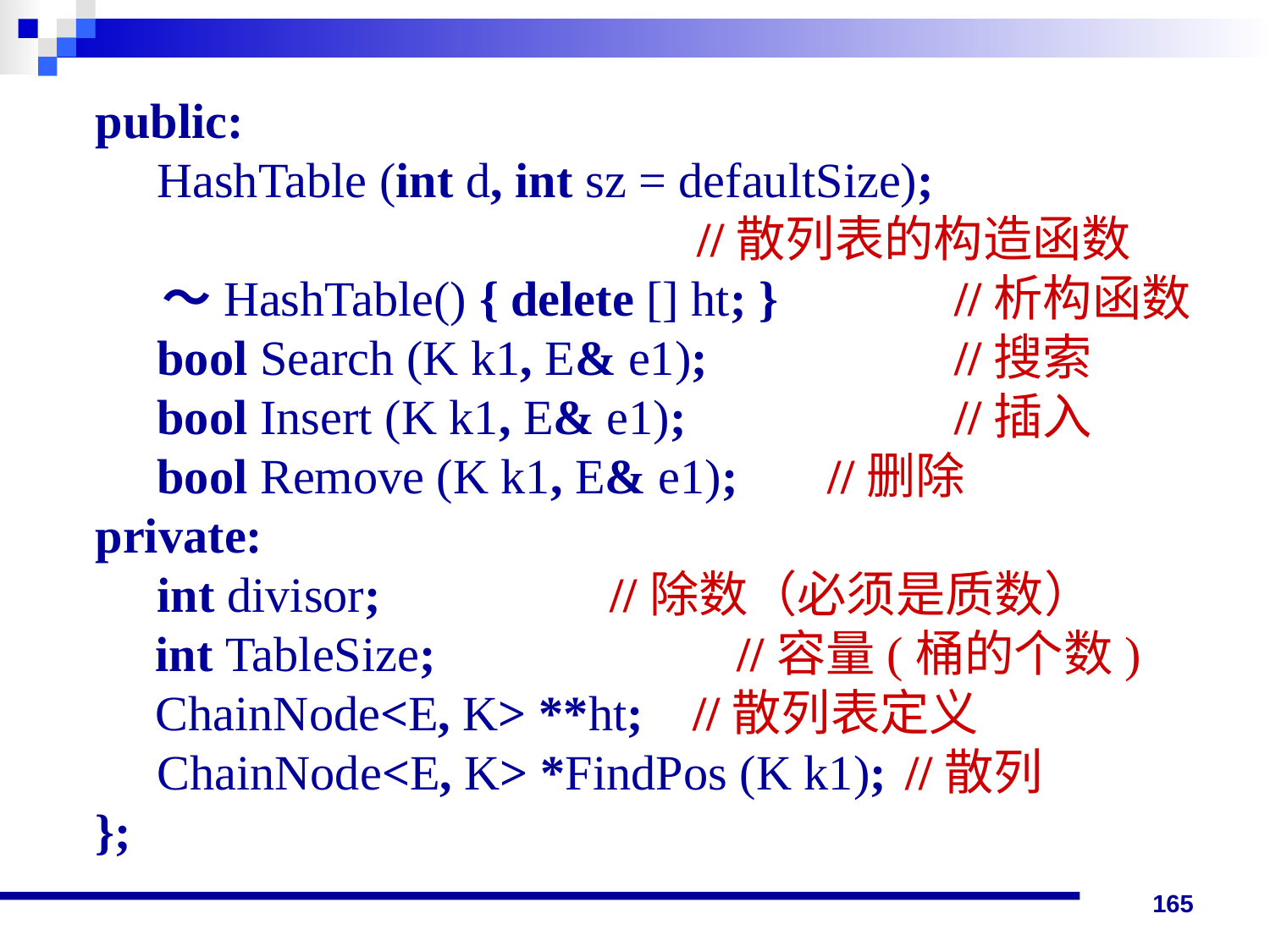

public:
     HashTable (int d, int sz = defaultSize);
                                                 //散列表的构造函数
     ～HashTable() { delete [] ht; }	    //析构函数
     bool Search (K k1, E& e1);		    //搜索
     bool Insert (K k1, E& e1);		    //插入
     bool Remove (K k1, E& e1);	    //删除
private:
     int divisor;		       //除数（必须是质数）
	 int TableSize;		       //容量(桶的个数)
	 ChainNode<E, K> **ht;    //散列表定义
     ChainNode<E, K> *FindPos (K k1);	//散列
};
165